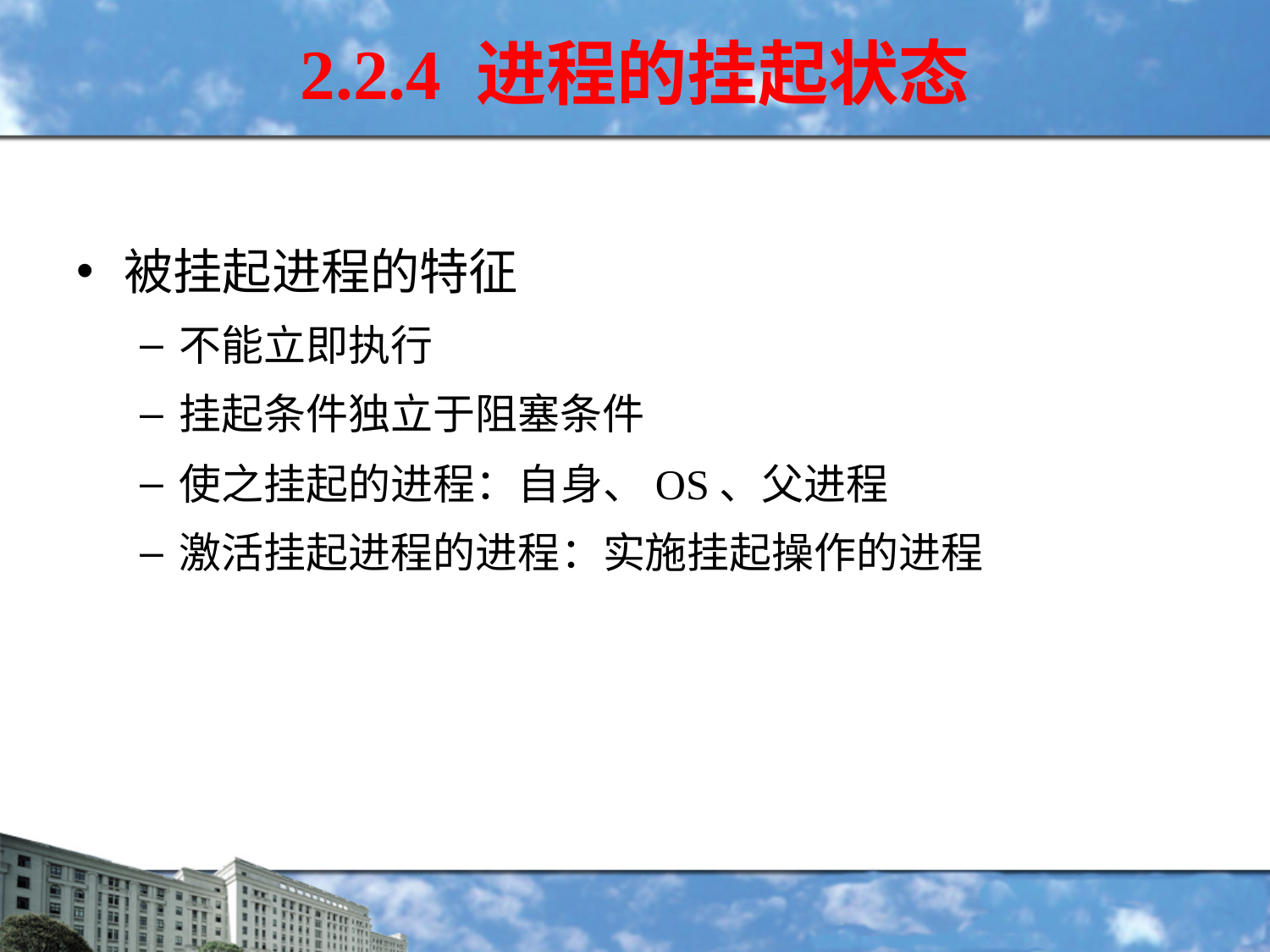

被挂起进程的特征
不能立即执行
挂起条件独立于阻塞条件
使之挂起的进程：自身、OS、父进程
激活挂起进程的进程：实施挂起操作的进程
2.2.4 进程的挂起状态